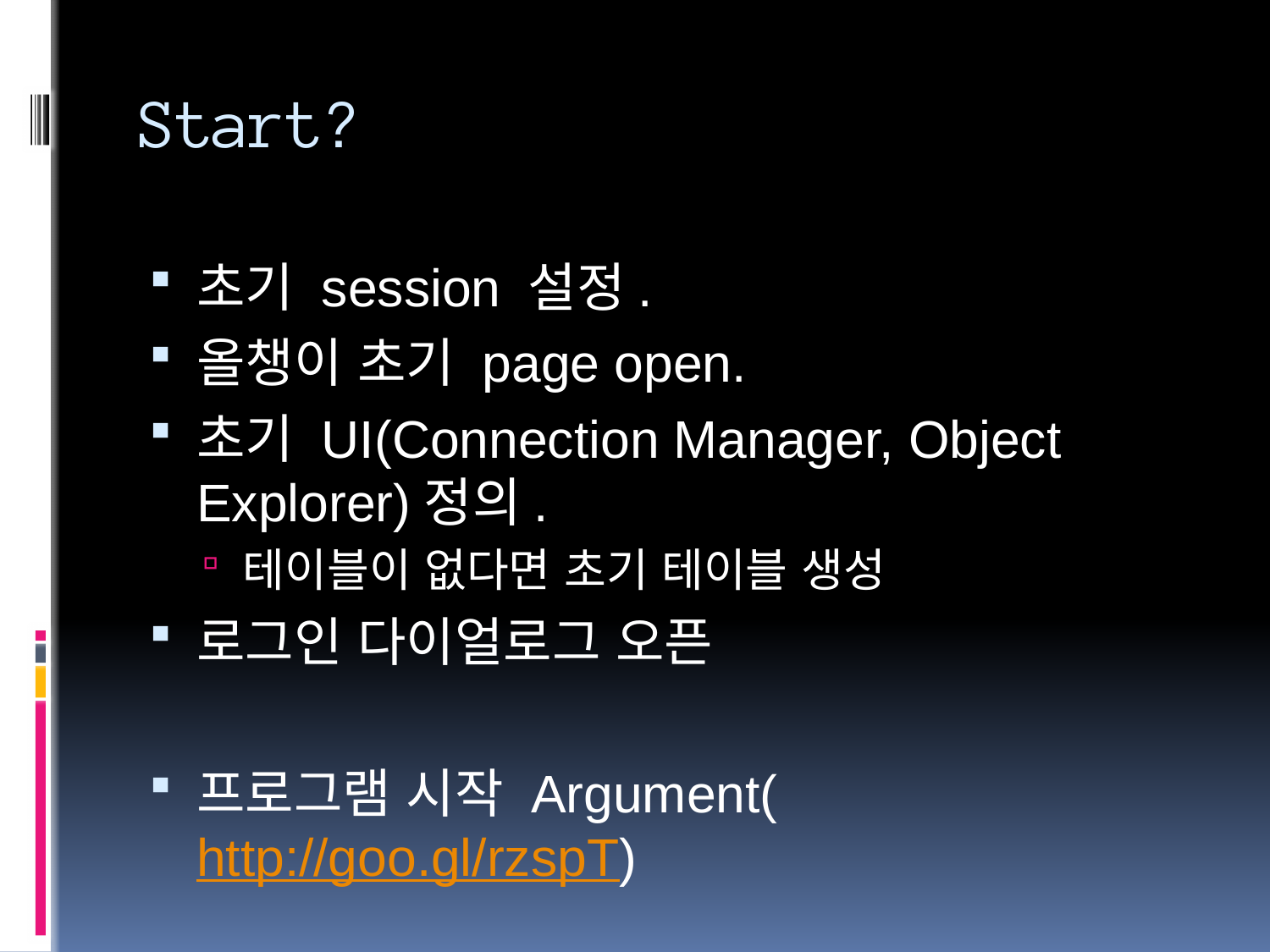

# Start?
초기 session 설정.
올챙이 초기 page open.
초기 UI(Connection Manager, Object Explorer)정의.
테이블이 없다면 초기 테이블 생성
로그인 다이얼로그 오픈

프로그램 시작 Argument(http://goo.gl/rzspT)